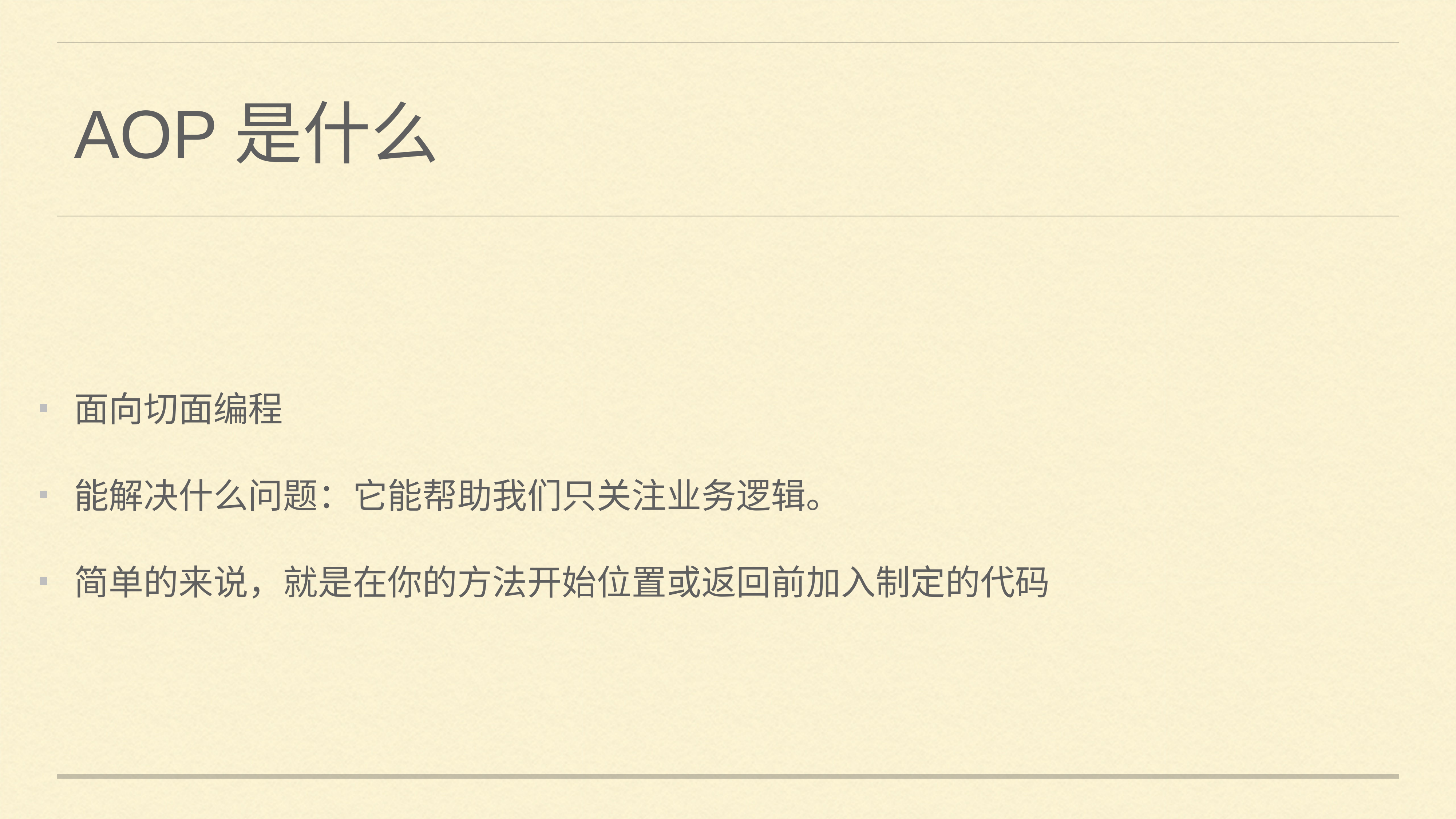

# aop是什么
面向切面编程
能解决什么问题：它能帮助我们只关注业务逻辑。
简单的来说，就是在你的方法开始位置或返回前加入制定的代码